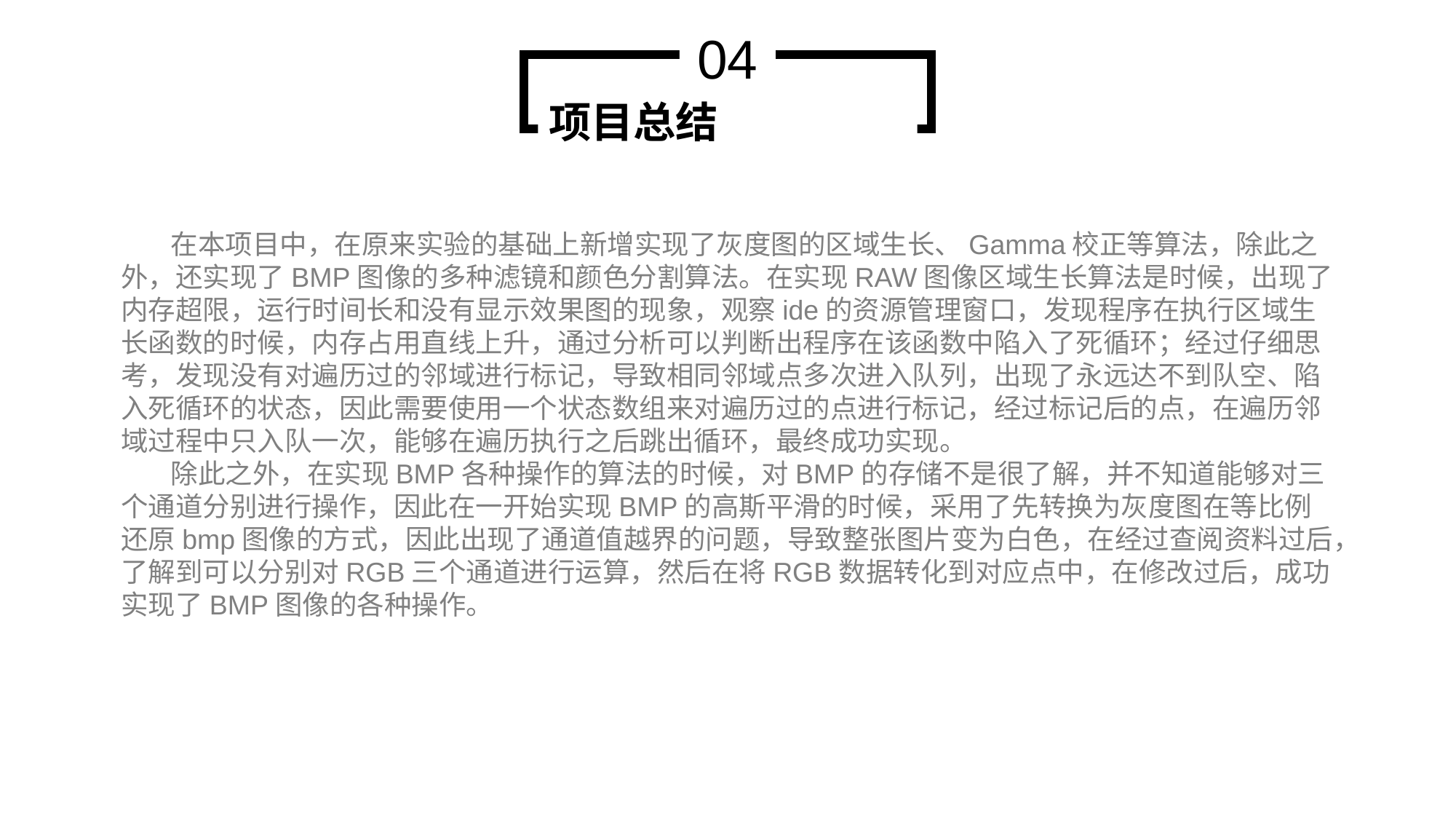

04

项目总结
       在本项目中，在原来实验的基础上新增实现了灰度图的区域生长、Gamma校正等算法，除此之外，还实现了BMP图像的多种滤镜和颜色分割算法。在实现RAW图像区域生长算法是时候，出现了内存超限，运行时间长和没有显示效果图的现象，观察ide的资源管理窗口，发现程序在执行区域生长函数的时候，内存占用直线上升，通过分析可以判断出程序在该函数中陷入了死循环；经过仔细思考，发现没有对遍历过的邻域进行标记，导致相同邻域点多次进入队列，出现了永远达不到队空、陷入死循环的状态，因此需要使用一个状态数组来对遍历过的点进行标记，经过标记后的点，在遍历邻域过程中只入队一次，能够在遍历执行之后跳出循环，最终成功实现。
       除此之外，在实现BMP各种操作的算法的时候，对BMP的存储不是很了解，并不知道能够对三个通道分别进行操作，因此在一开始实现BMP的高斯平滑的时候，采用了先转换为灰度图在等比例还原bmp图像的方式，因此出现了通道值越界的问题，导致整张图片变为白色，在经过查阅资料过后，了解到可以分别对RGB三个通道进行运算，然后在将RGB数据转化到对应点中，在修改过后，成功实现了BMP图像的各种操作。